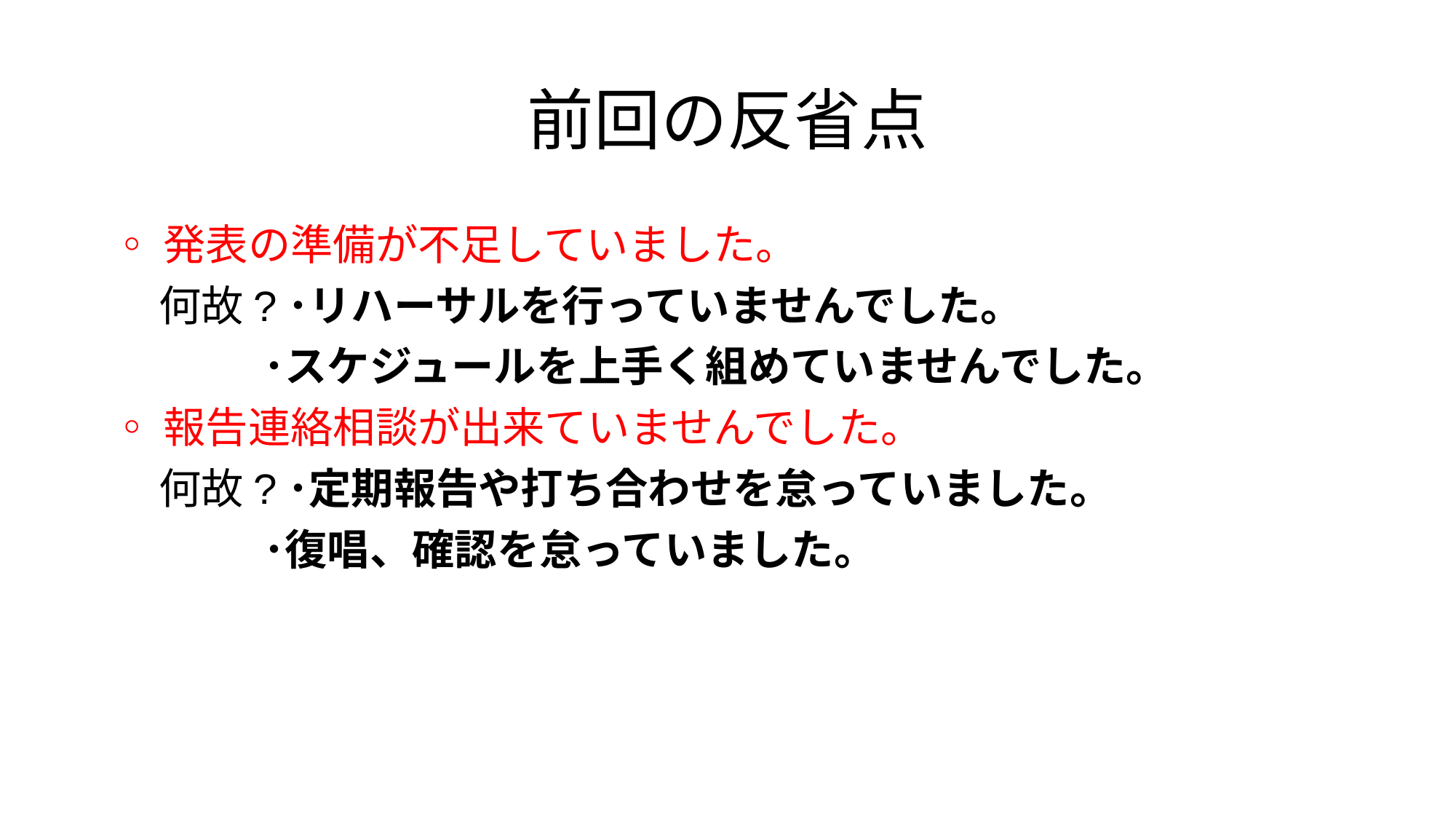

# 前回の反省点
◦発表の準備が不足していました。
    何故?･リハーサルを行っていませんでした。
  　  　  ･スケジュールを上手く組めていませんでした。
◦報告連絡相談が出来ていませんでした。
    何故?･定期報告や打ち合わせを怠っていました。
      　　･復唱、確認を怠っていました。